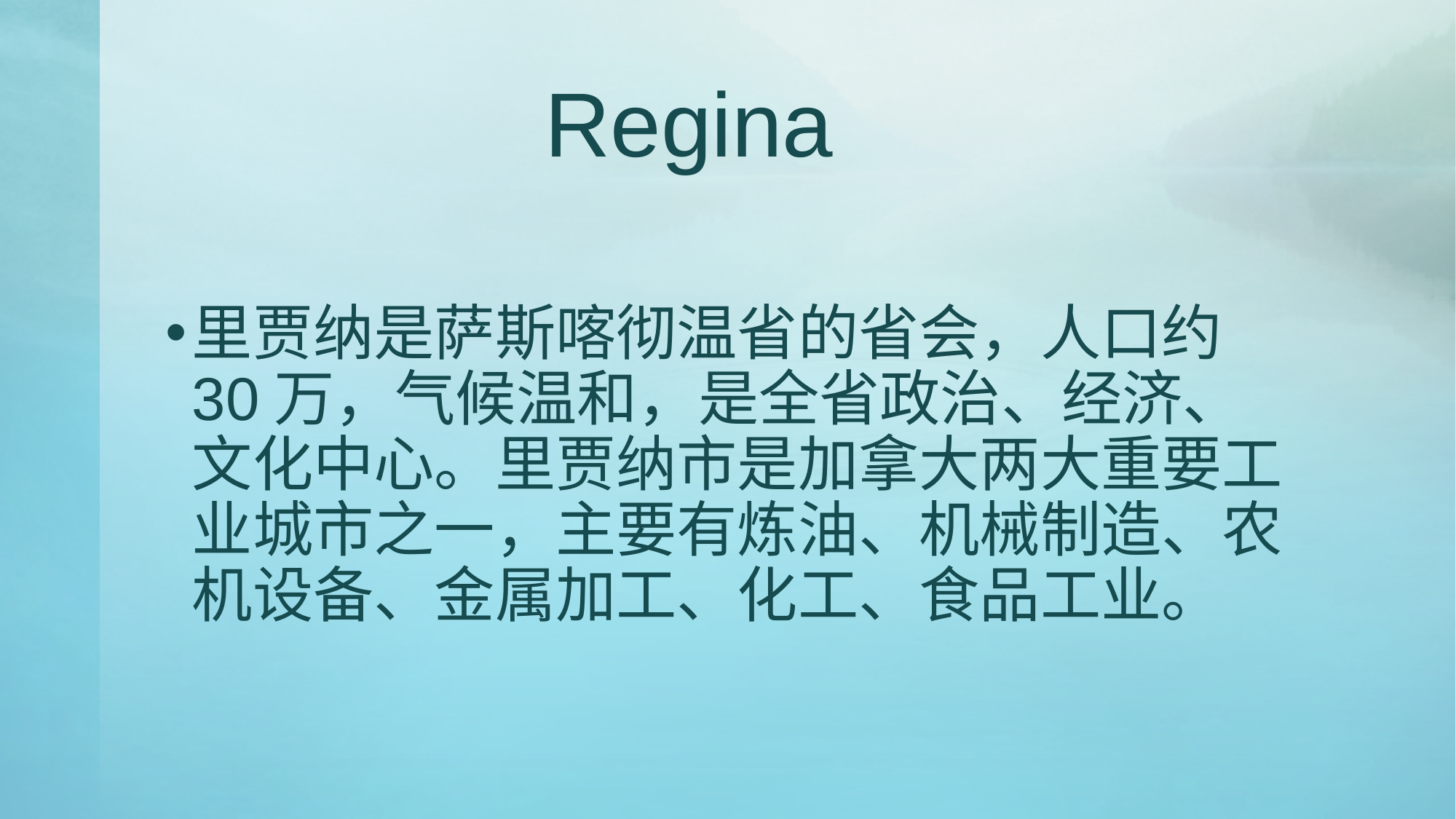

# Regina

里贾纳是萨斯喀彻温省的省会，人口约30万，气候温和，是全省政治、经济、文化中心。里贾纳市是加拿大两大重要工业城市之一，主要有炼油、机械制造、农机设备、金属加工、化工、食品工业。